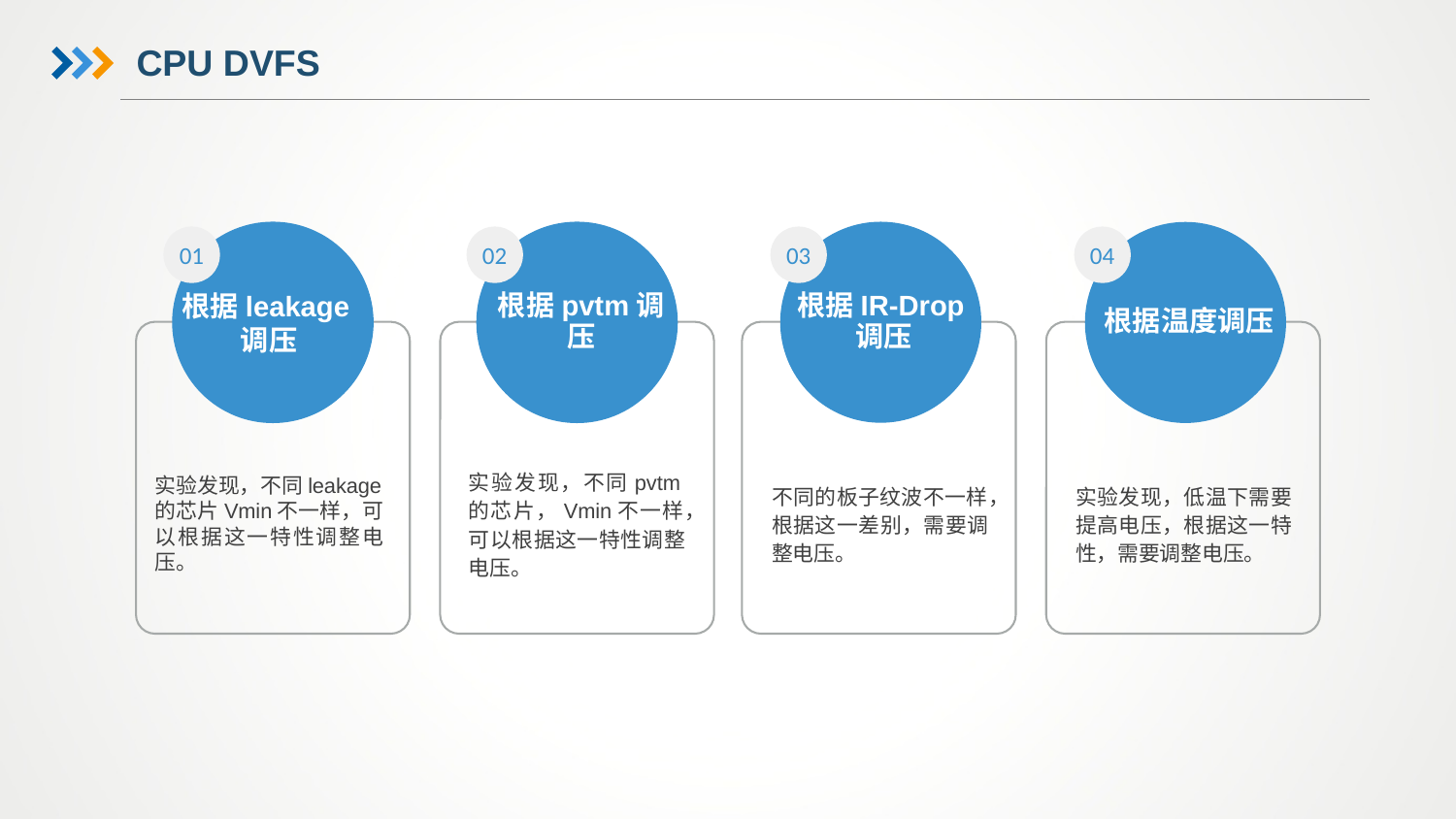

CPU DVFS

03
01
02
04
根据leakage调压
根据pvtm调压
根据IR-Drop调压
根据温度调压

实验发现，不同leakage的芯片Vmin不一样，可以根据这一特性调整电压。
实验发现，不同pvtm的芯片，Vmin不一样，可以根据这一特性调整电压。
不同的板子纹波不一样，根据这一差别，需要调整电压。
实验发现，低温下需要提高电压，根据这一特性，需要调整电压。